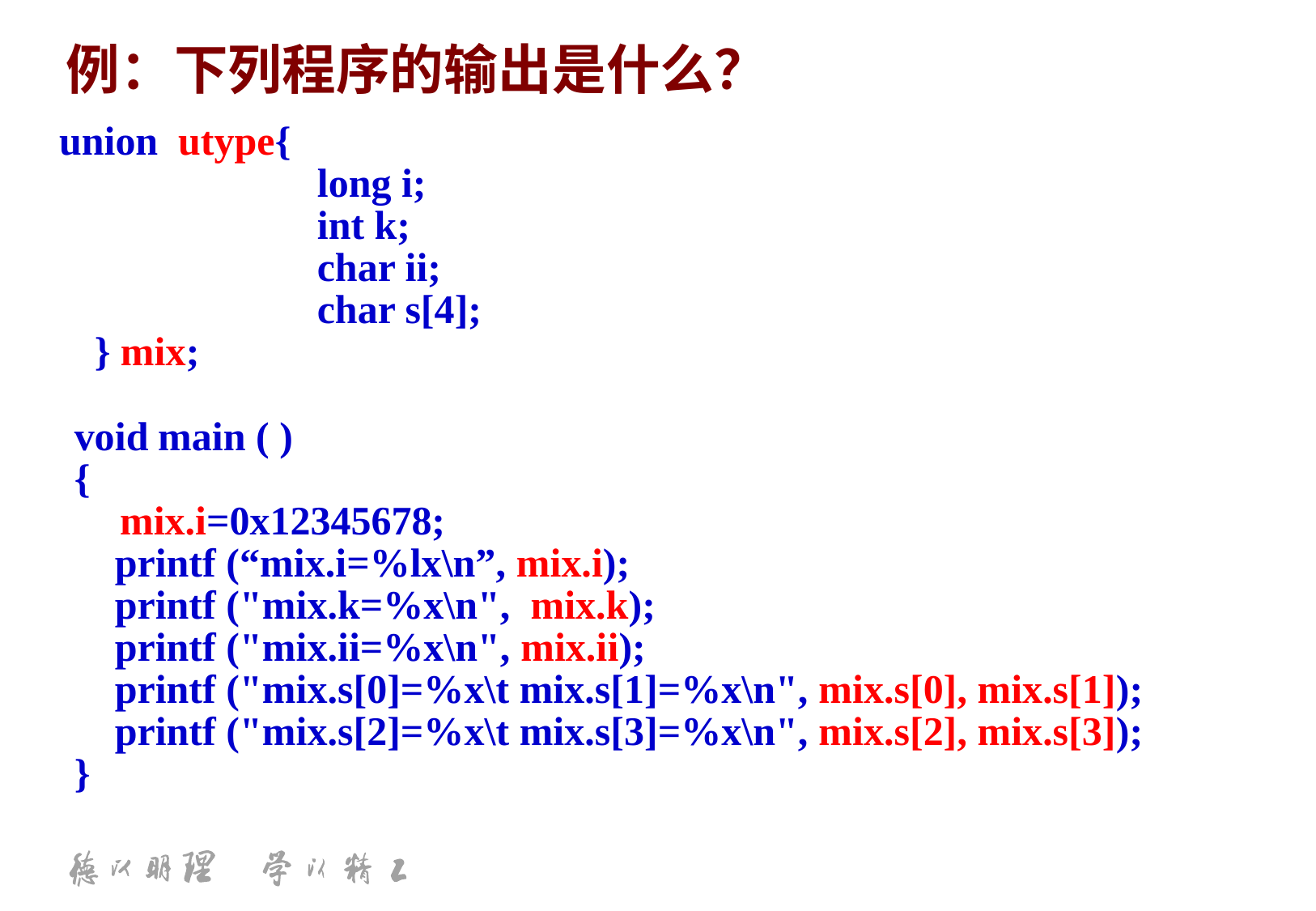

例：下列程序的输出是什么？
   union  utype{
			long i;
			int k;
			char ii;
			char s[4];
	  } mix;

	void main ( )
	{
         mix.i=0x12345678;
 	    printf (“mix.i=%lx\n”, mix.i);
	    printf ("mix.k=%x\n",  mix.k);
	    printf ("mix.ii=%x\n", mix.ii);
 	    printf ("mix.s[0]=%x\t mix.s[1]=%x\n", mix.s[0], mix.s[1]);
	    printf ("mix.s[2]=%x\t mix.s[3]=%x\n", mix.s[2], mix.s[3]);
	}
135